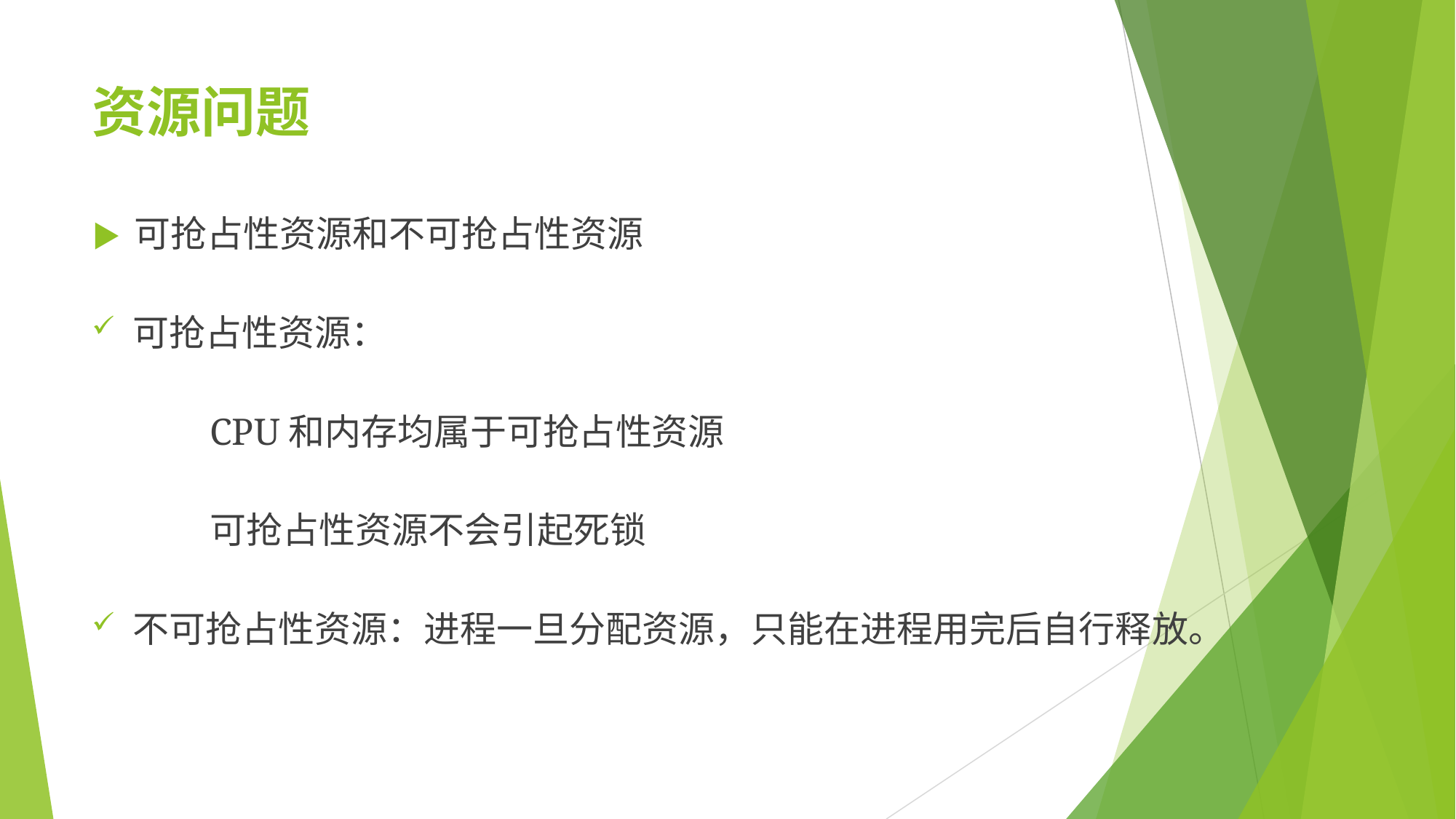

# 资源问题
▶	可抢占性资源和不可抢占性资源

可抢占性资源：

CPU和内存均属于可抢占性资源

可抢占性资源不会引起死锁

不可抢占性资源：进程一旦分配资源，只能在进程用完后自行释放。